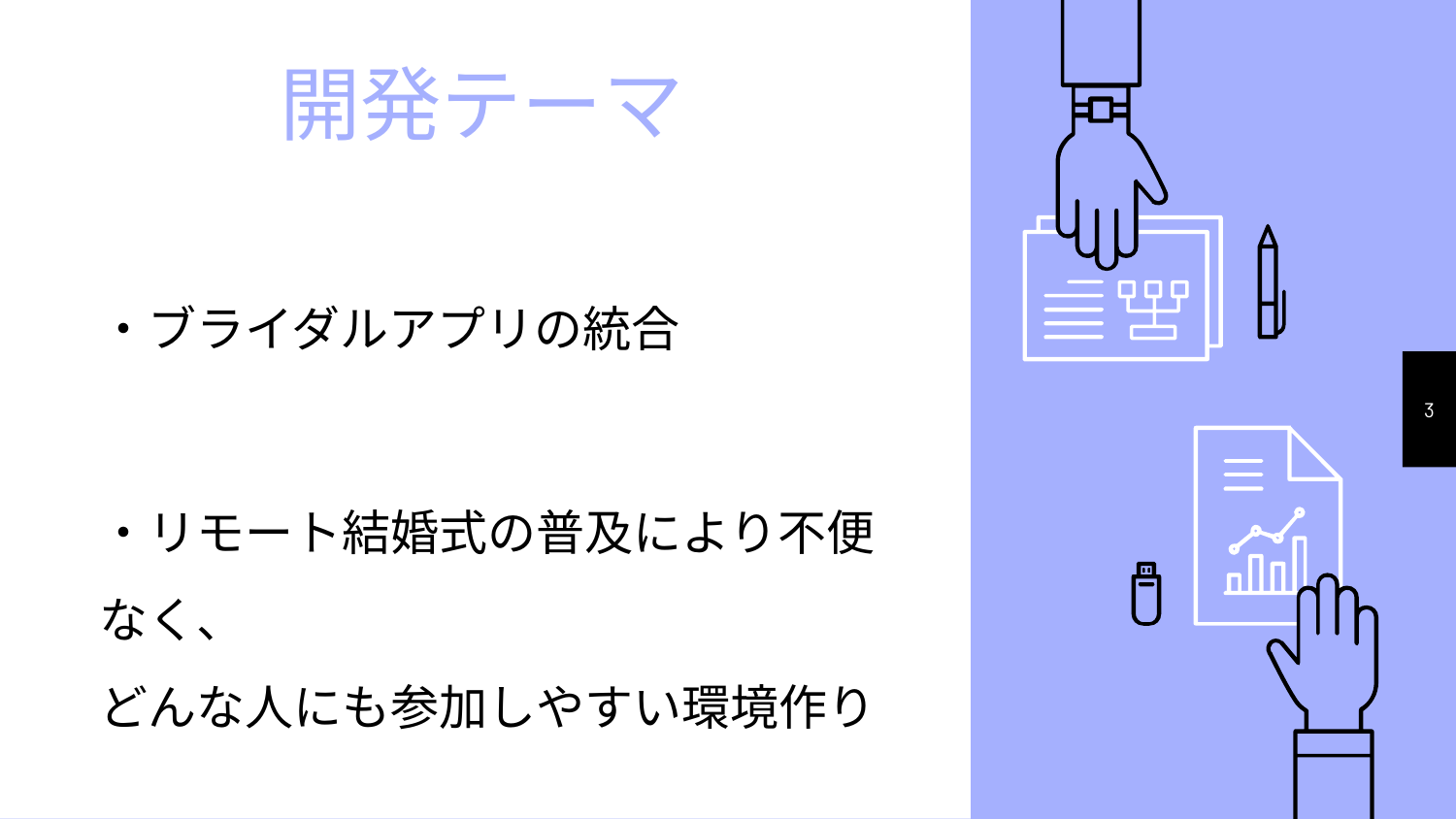

開発テーマ
・ブライダルアプリの統合

・リモート結婚式の普及により不便なく、
どんな人にも参加しやすい環境作り

3